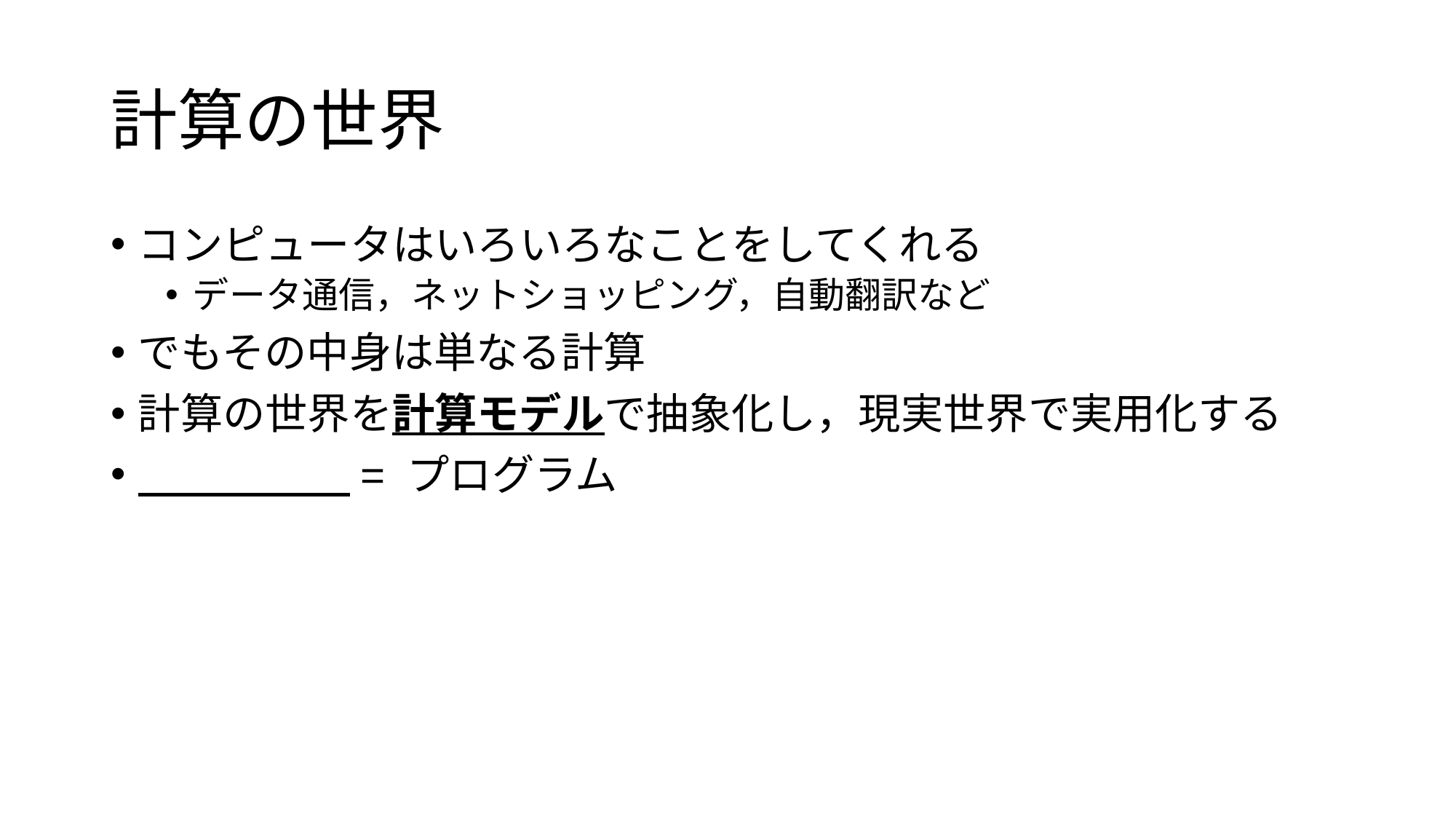

# 計算の世界
コンピュータはいろいろなことをしてくれる
データ通信，ネットショッピング，自動翻訳など
でもその中身は単なる計算
計算の世界を計算モデルで抽象化し，現実世界で実用化する
　　　　　= プログラム